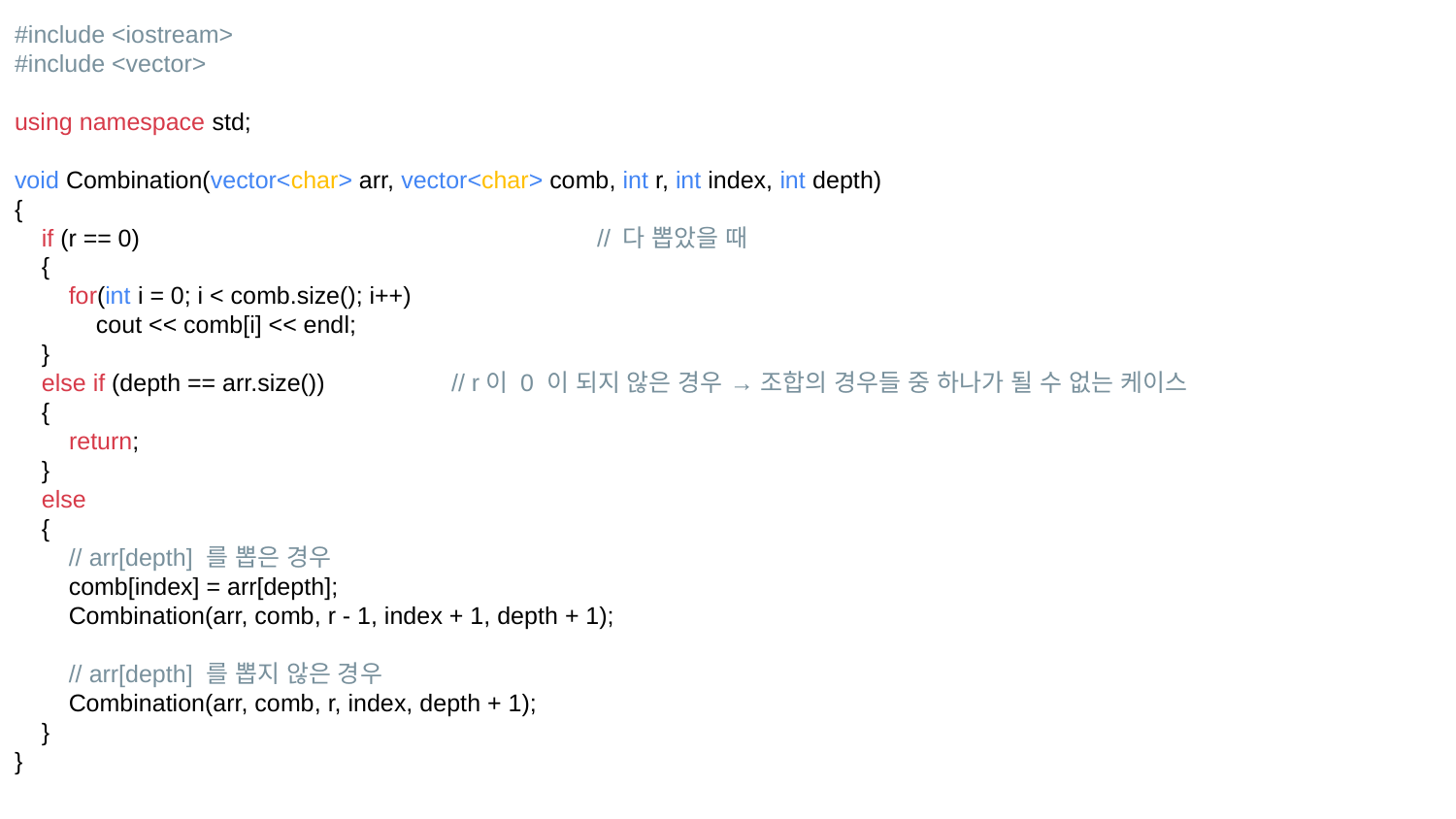

#include <iostream>
#include <vector>

using namespace std;

void Combination(vector<char> arr, vector<char> comb, int r, int index, int depth)
{
    if (r == 0) 				// 다 뽑았을 때
    {
        for(int i = 0; i < comb.size(); i++)
            cout << comb[i] << endl;
    }
    else if (depth == arr.size())   	// r이 0 이 되지 않은 경우 → 조합의 경우들 중 하나가 될 수 없는 케이스
    {
        return;
    }
    else
    {
        // arr[depth] 를 뽑은 경우
        comb[index] = arr[depth];
        Combination(arr, comb, r - 1, index + 1, depth + 1);

        // arr[depth] 를 뽑지 않은 경우
        Combination(arr, comb, r, index, depth + 1);
    }
}